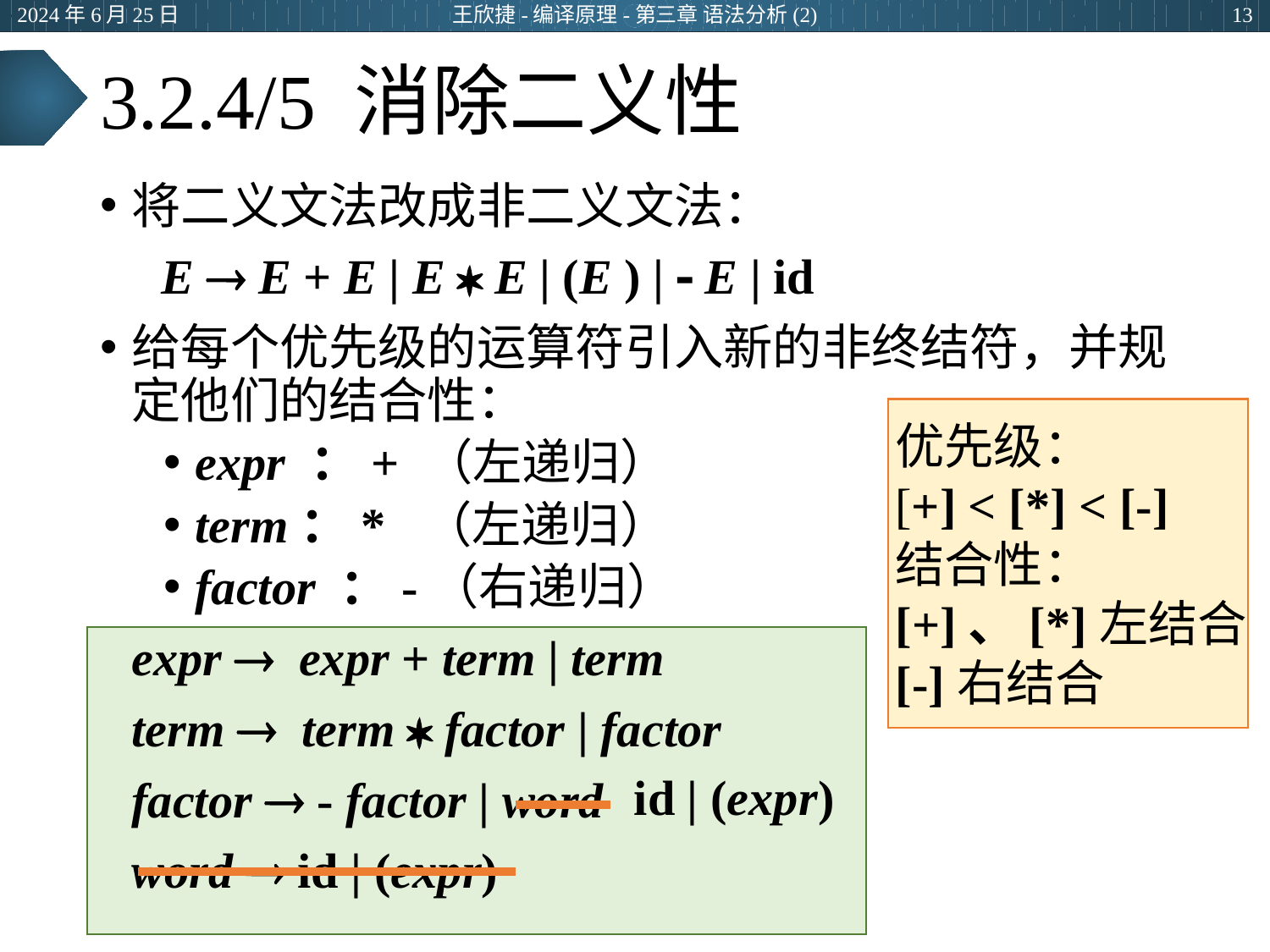

2024年6月25日
王欣捷-编译原理-第三章 语法分析(2)
13
# 3.2.4/5 消除二义性
将二义文法改成非二义文法：
     E → E + E | E ∗ E | (E ) | − E | id
给每个优先级的运算符引入新的非终结符，并规定他们的结合性：
expr ：+ （左递归）
term：*  （左递归）
factor ：-（右递归）
	expr →  expr + term | term
	term →  term ∗ factor | factor
	factor → - factor | word
	word → id | (expr)

优先级：
[+] < [*] < [-]
结合性：
[+]、[*]左结合
[-]右结合

id | (expr)